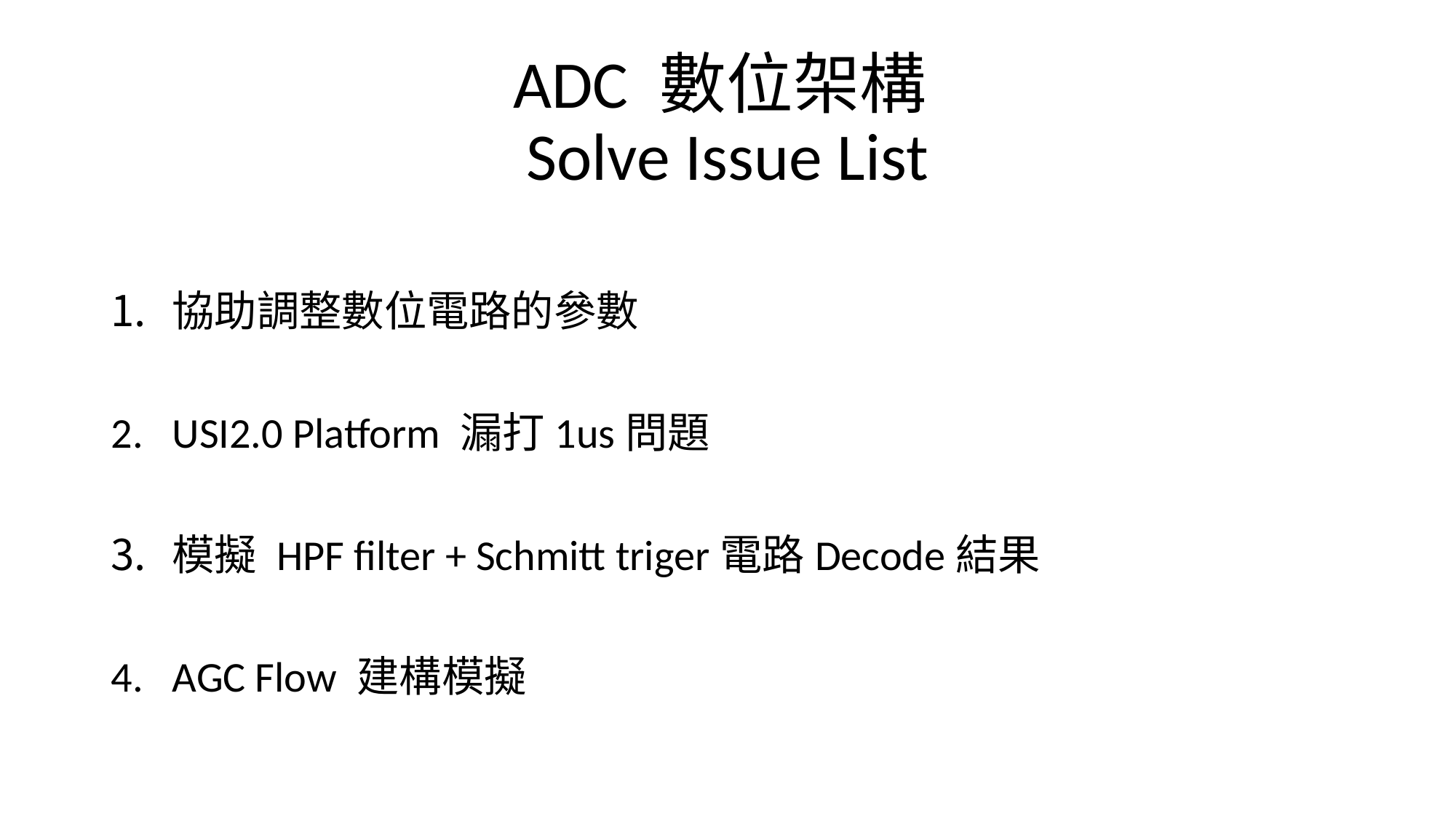

# ADC 數位架構 Solve Issue List

協助調整數位電路的參數

USI2.0 Platform 漏打1us問題

模擬 HPF filter + Schmitt triger電路Decode結果

AGC Flow 建構模擬